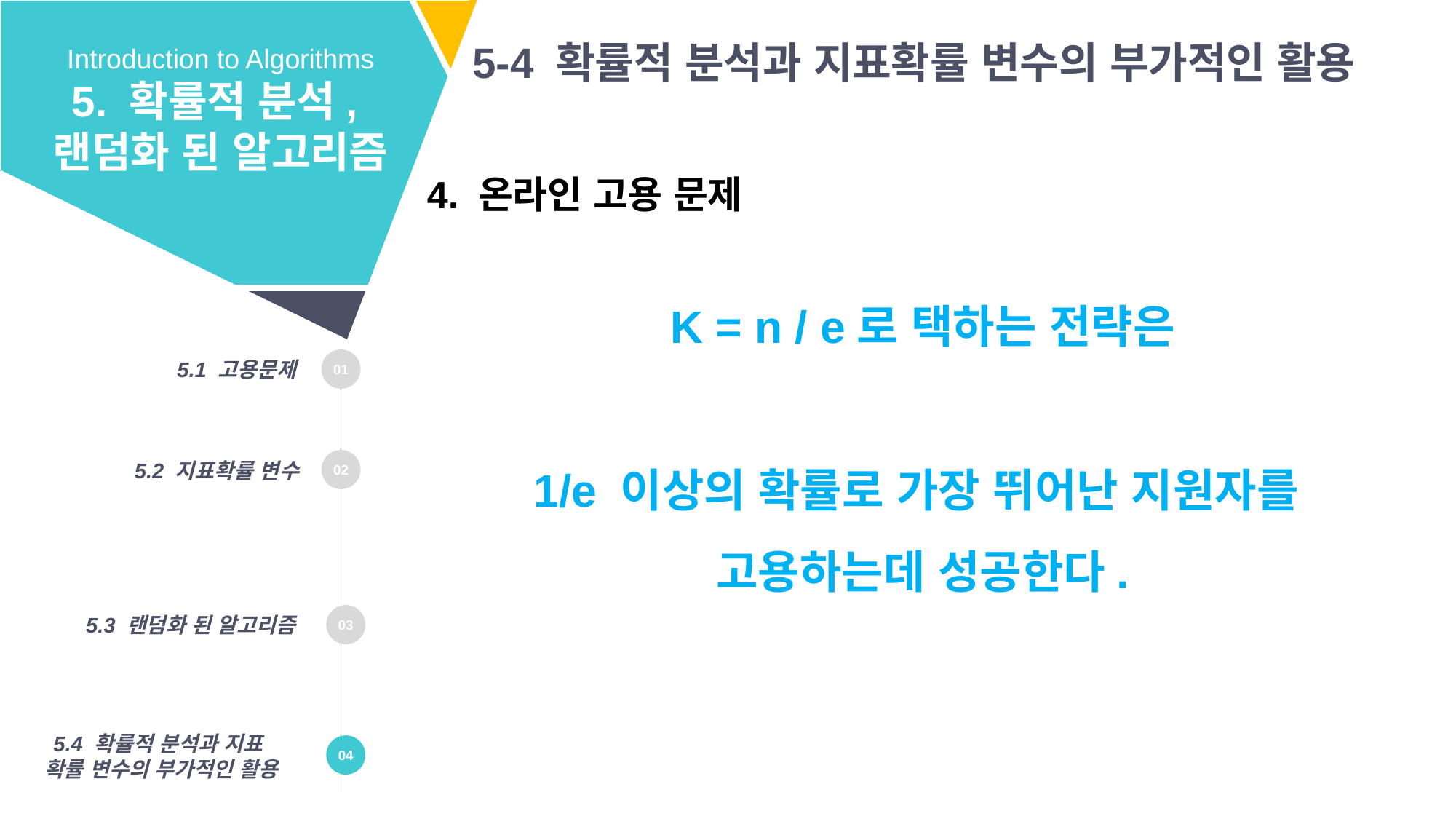

5-4 확률적 분석과 지표확률 변수의 부가적인 활용
Introduction to Algorithms
5. 확률적 분석,
랜덤화 된 알고리즘
4. 온라인 고용 문제
K = n / e로 택하는 전략은

1/e 이상의 확률로 가장 뛰어난 지원자를
고용하는데 성공한다.
01
5.1 고용문제

02
5.2 지표확률 변수
03
5.3 랜덤화 된 알고리즘
5.4 확률적 분석과 지표
확률 변수의 부가적인 활용
04